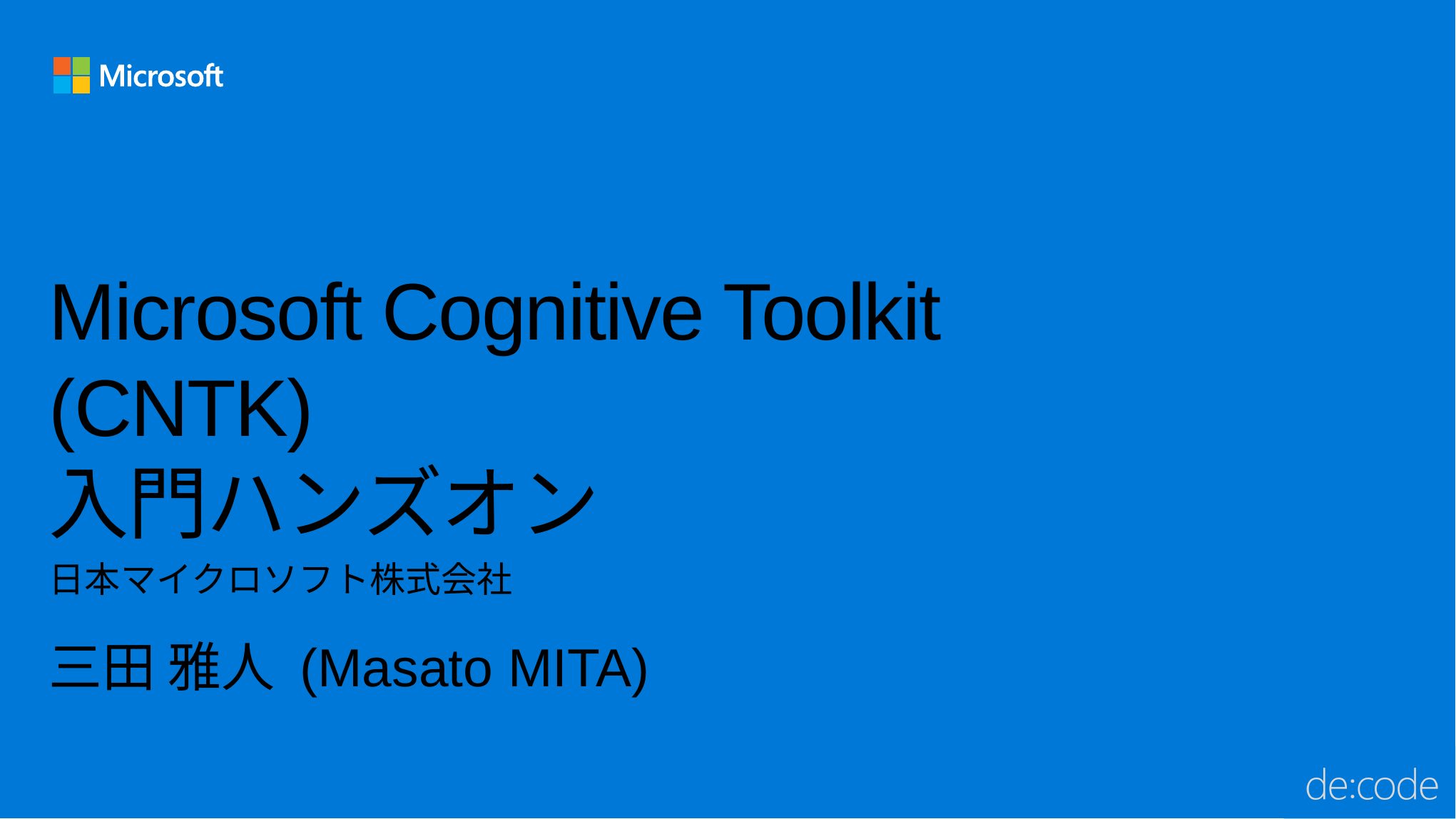

# Microsoft Cognitive Toolkit (CNTK) 入門ハンズオン
日本マイクロソフト株式会社
三田 雅人 (Masato MITA)